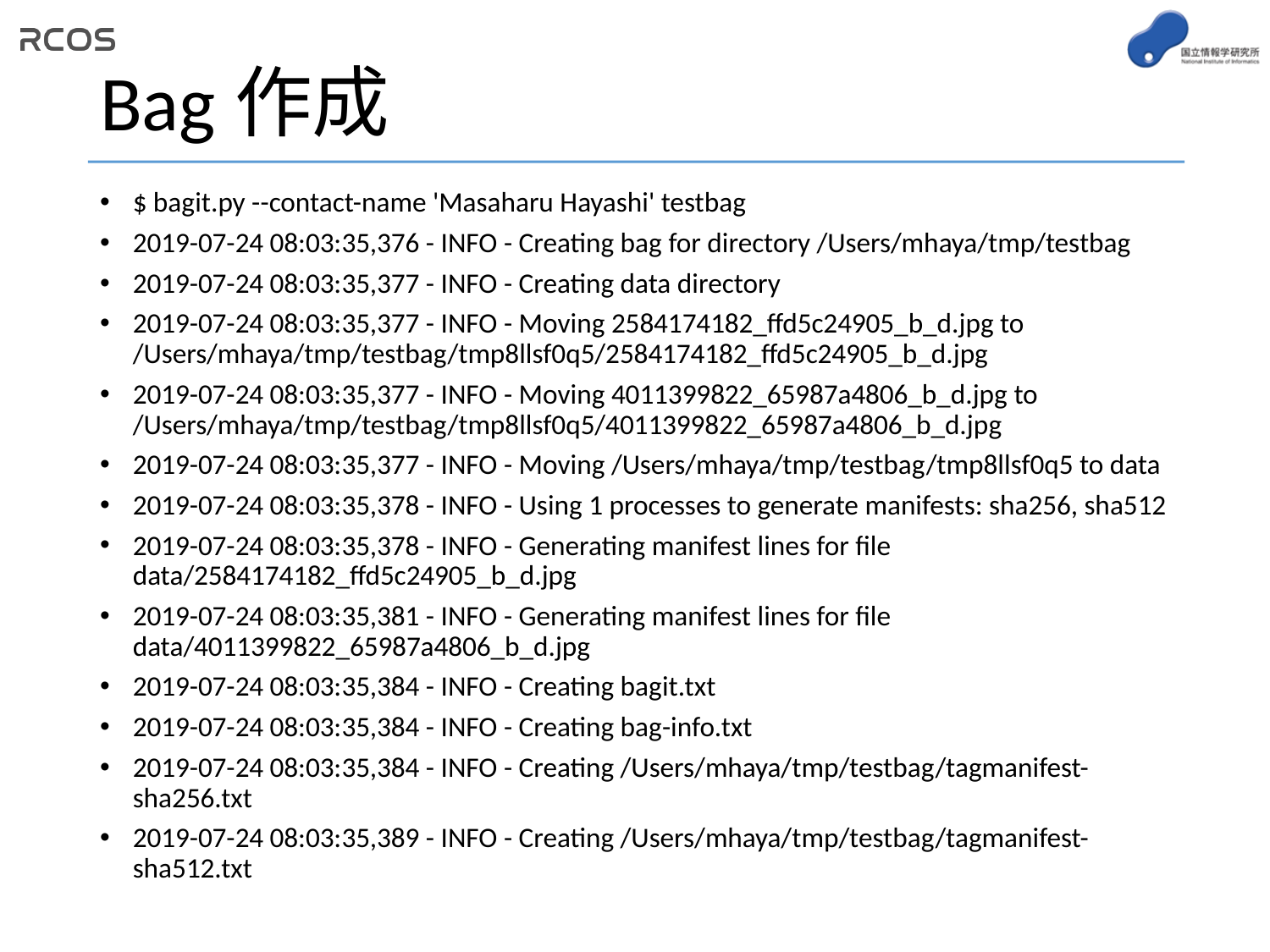

# Bag作成
$ bagit.py --contact-name 'Masaharu Hayashi' testbag
2019-07-24 08:03:35,376 - INFO - Creating bag for directory /Users/mhaya/tmp/testbag
2019-07-24 08:03:35,377 - INFO - Creating data directory
2019-07-24 08:03:35,377 - INFO - Moving 2584174182_ffd5c24905_b_d.jpg to /Users/mhaya/tmp/testbag/tmp8llsf0q5/2584174182_ffd5c24905_b_d.jpg
2019-07-24 08:03:35,377 - INFO - Moving 4011399822_65987a4806_b_d.jpg to /Users/mhaya/tmp/testbag/tmp8llsf0q5/4011399822_65987a4806_b_d.jpg
2019-07-24 08:03:35,377 - INFO - Moving /Users/mhaya/tmp/testbag/tmp8llsf0q5 to data
2019-07-24 08:03:35,378 - INFO - Using 1 processes to generate manifests: sha256, sha512
2019-07-24 08:03:35,378 - INFO - Generating manifest lines for file data/2584174182_ffd5c24905_b_d.jpg
2019-07-24 08:03:35,381 - INFO - Generating manifest lines for file data/4011399822_65987a4806_b_d.jpg
2019-07-24 08:03:35,384 - INFO - Creating bagit.txt
2019-07-24 08:03:35,384 - INFO - Creating bag-info.txt
2019-07-24 08:03:35,384 - INFO - Creating /Users/mhaya/tmp/testbag/tagmanifest-sha256.txt
2019-07-24 08:03:35,389 - INFO - Creating /Users/mhaya/tmp/testbag/tagmanifest-sha512.txt